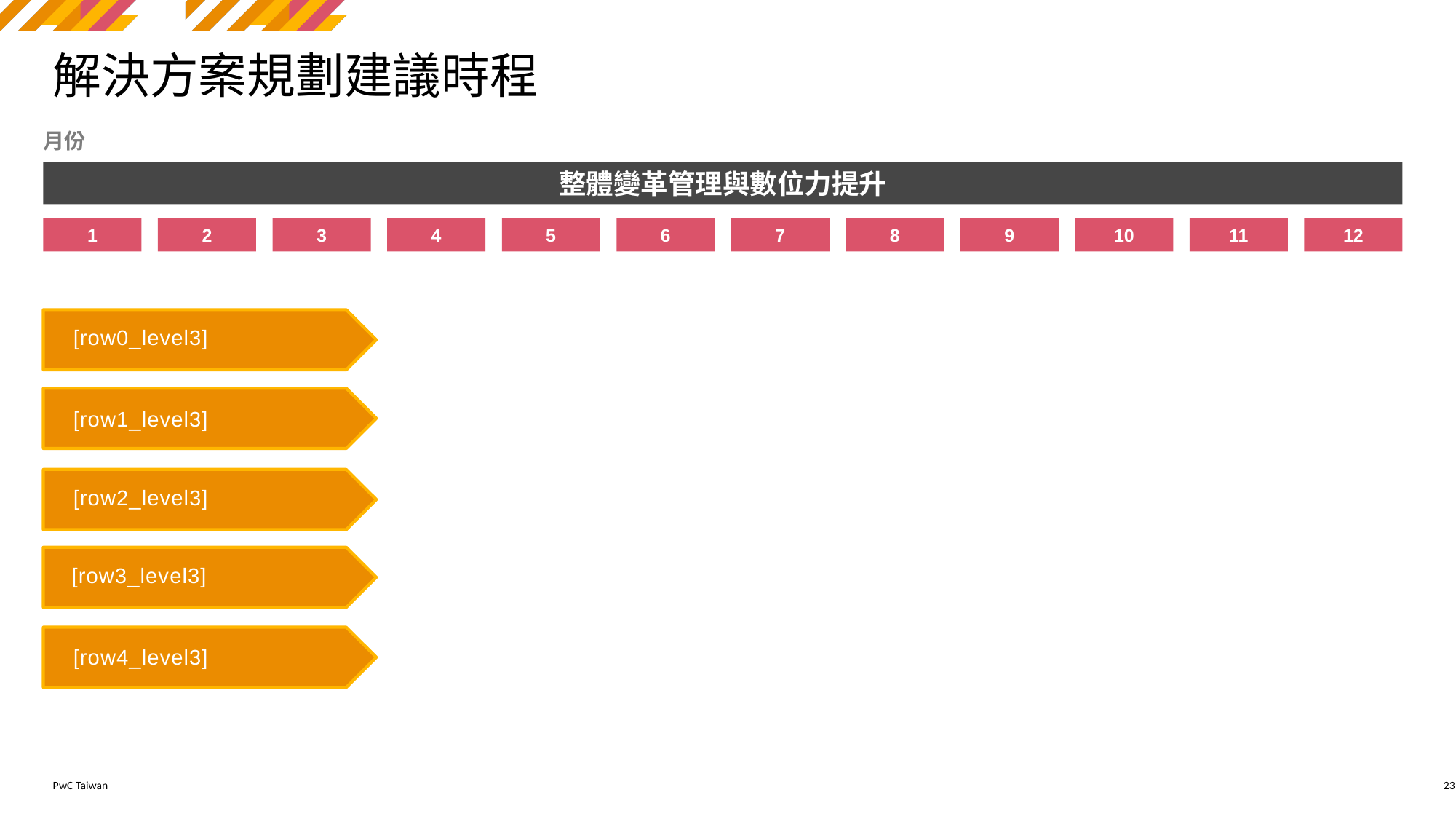

# 解決方案規劃建議時程
[row0_level3]

[row1_level3]
[row2_level3]

[row3_level3]

[row4_level3]
23